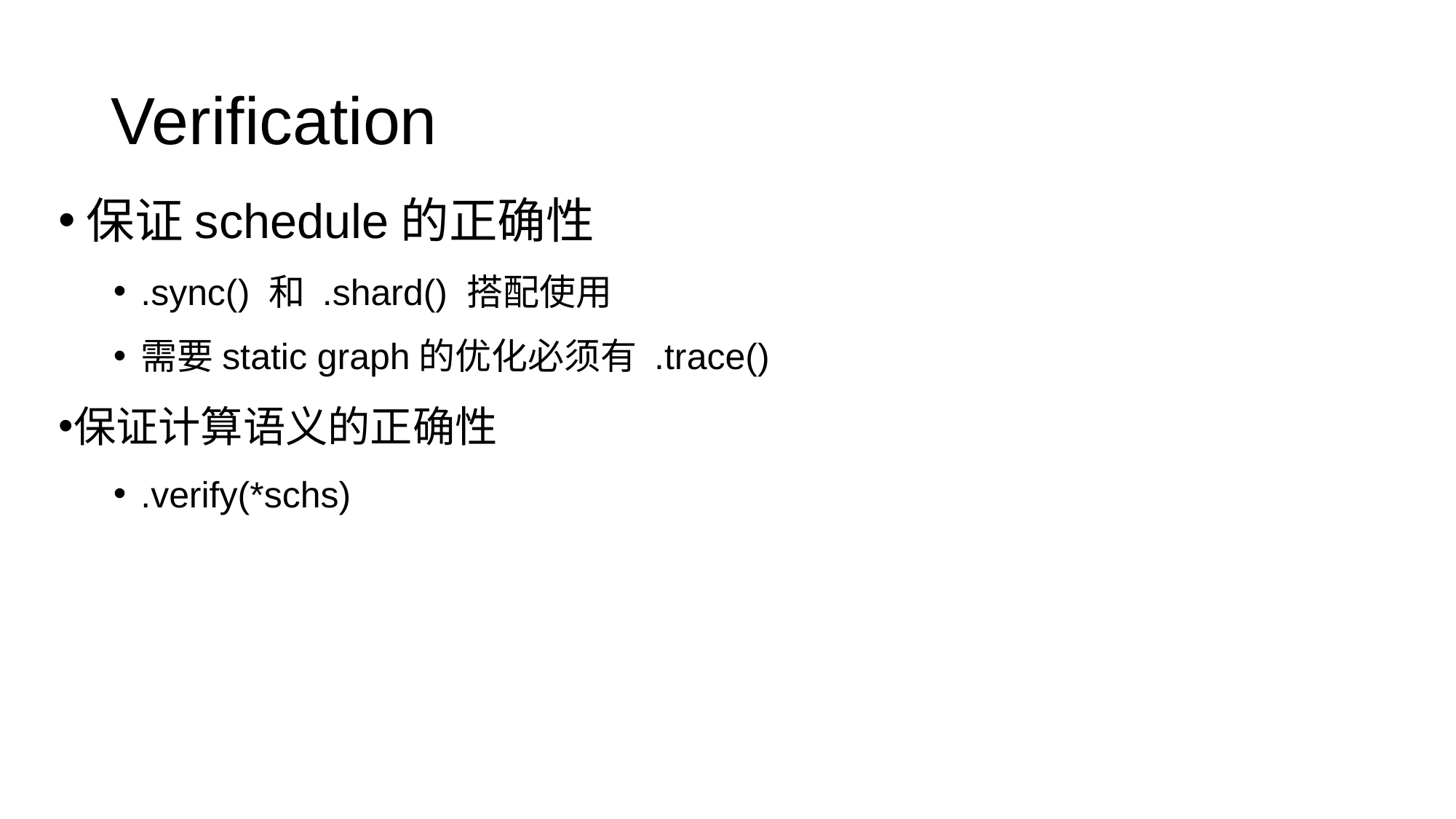

# Verification
保证schedule的正确性
.sync() 和 .shard() 搭配使用
需要static graph的优化必须有 .trace()
保证计算语义的正确性
.verify(*schs)